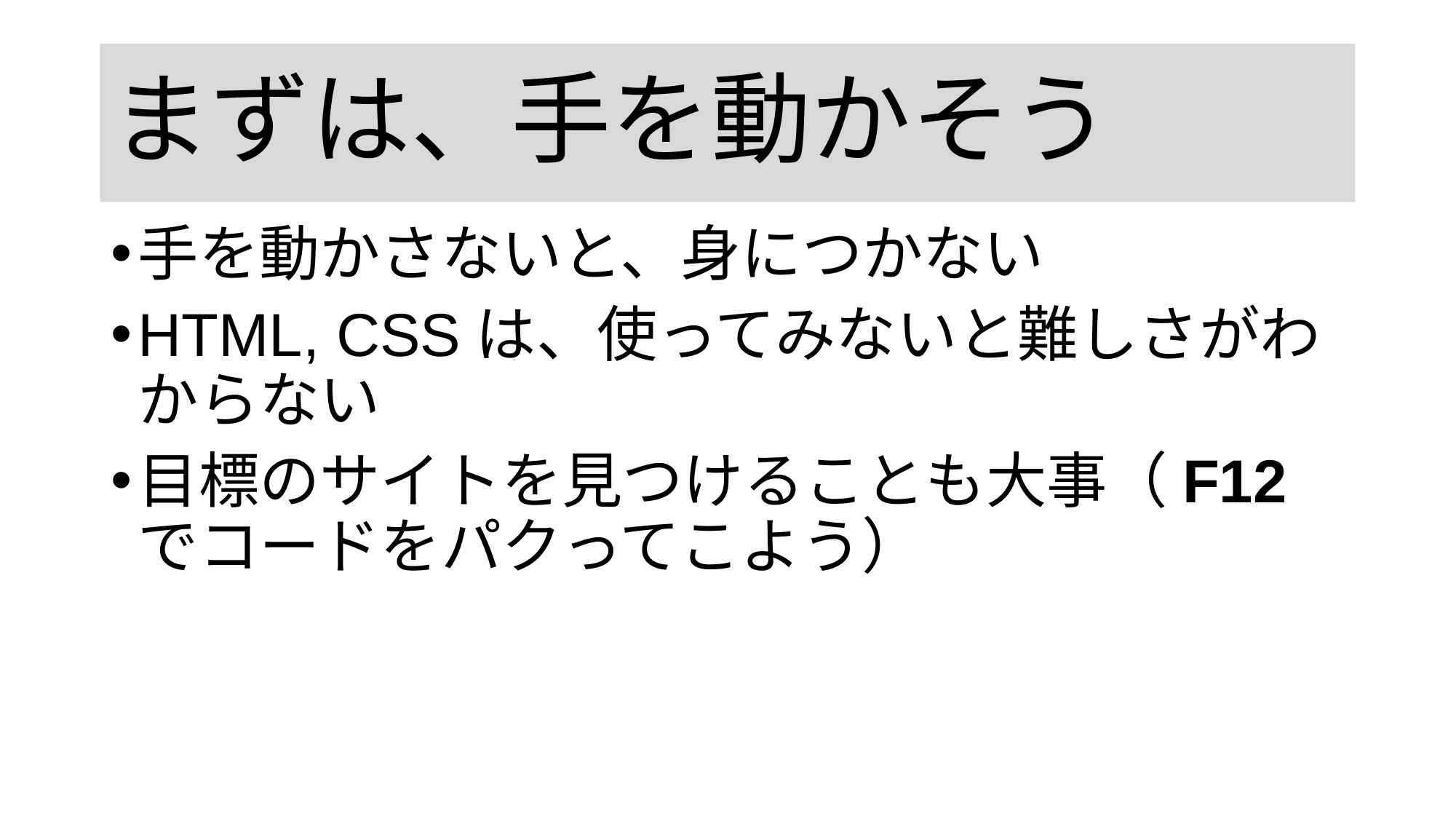

# まずは、手を動かそう
手を動かさないと、身につかない
HTML, CSSは、使ってみないと難しさがわからない
目標のサイトを見つけることも大事（F12でコードをパクってこよう）